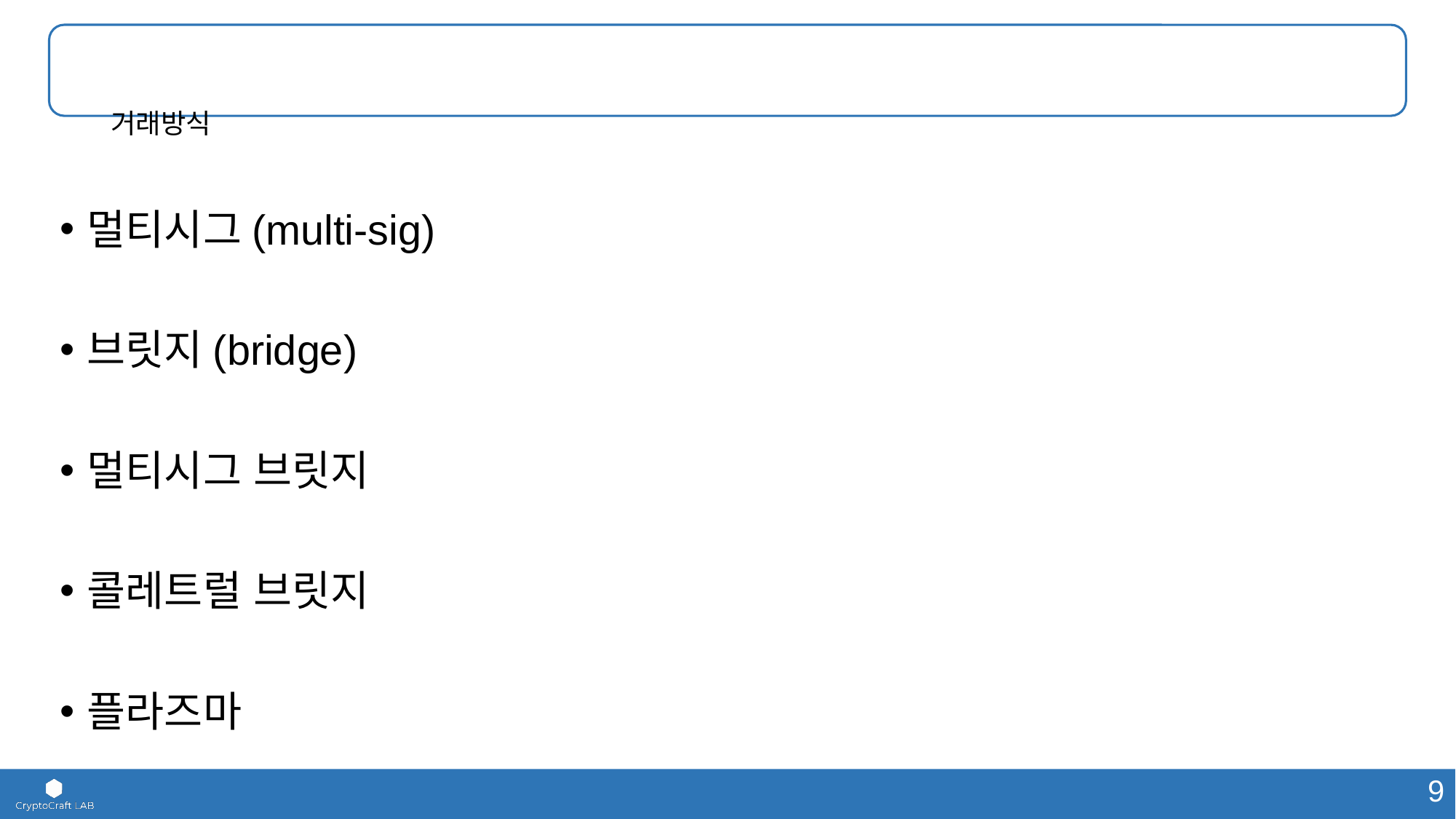

# 거래방식

멀티시그(multi-sig)

브릿지(bridge)

멀티시그 브릿지

콜레트럴 브릿지

플라즈마